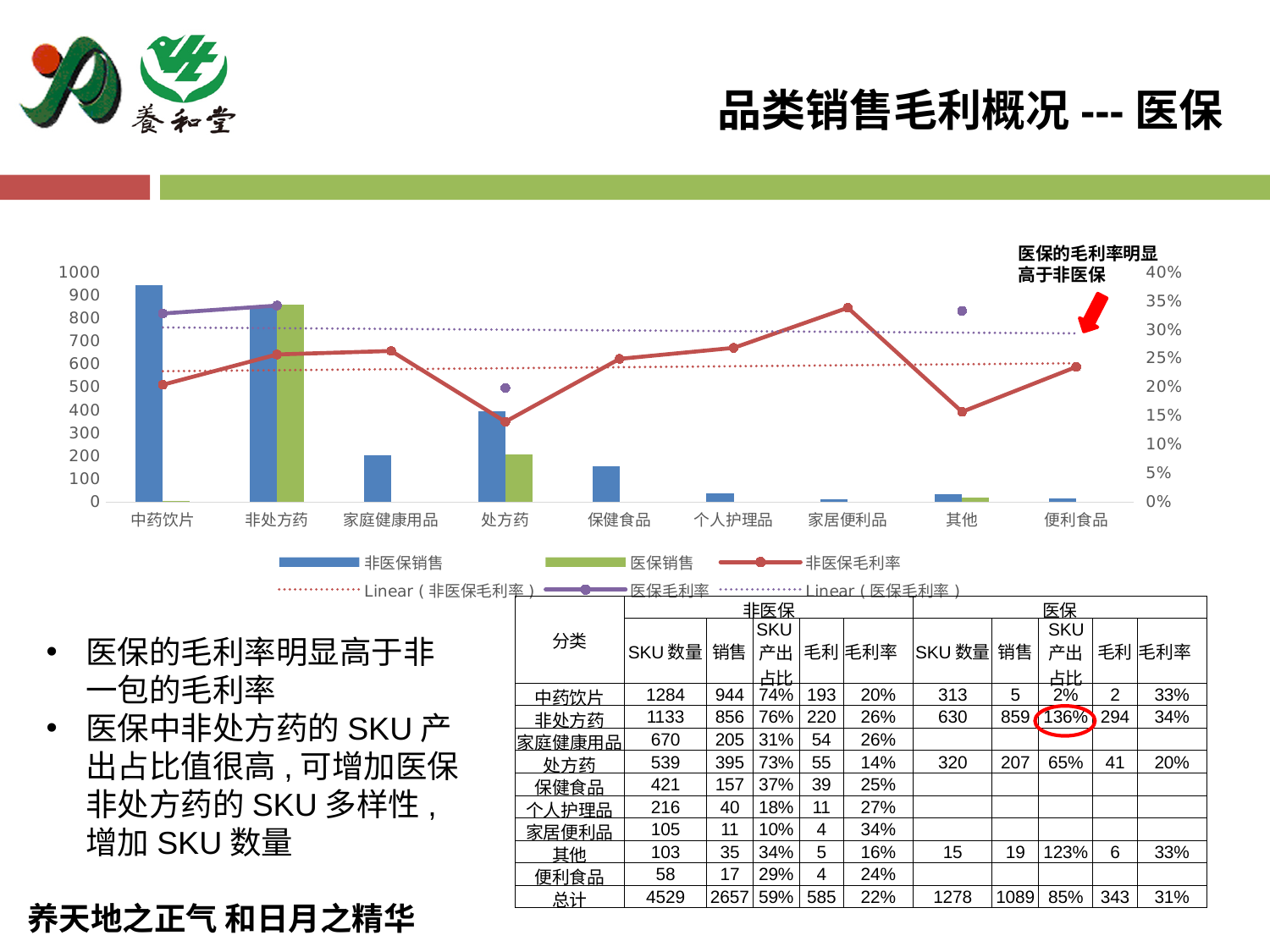

品类销售毛利概况---医保
医保的毛利率明显高于非医保

### Chart

| Category |  |  |  |  |
|---|---|---|---|---|
| 中药饮片 | 943.7660796719908 | 4.854277477477473 | 0.20426909254778716 | 0.32832043179898185 |
| 非处方药 | 855.8389180914378 | 858.7643221807301 | 0.2569940527849953 | 0.34212513677169254 |
| 家庭健康用品 | 204.50405041983709 | None | 0.26311126996933987 | None |
| 处方药 | 394.9322135258455 | 206.9565162227198 | 0.1399729007475122 | 0.19865822044701867 |
| 保健食品 | 156.60559066759137 | None | 0.24937210415740718 | None |
| 个人护理品 | 39.62990598290603 | None | 0.2684690190154675 | None |
| 家居便利品 | 10.650290598290603 | None | 0.3382852857431765 | None |
| 其他 | 34.786766227766286 | 18.5119623931624 | 0.15718561455136837 | 0.33292404458636954 |
| 便利食品 | 16.723690090090138 | None | 0.23536648125419052 | None |
| 分类 | 非医保 |  |  |  |  | 医保 |  |  |  |  |
| --- | --- | --- | --- | --- | --- | --- | --- | --- | --- | --- |
|  | SKU数量 | 销售 | SKU产出占比 | 毛利 | 毛利率 | SKU数量 | 销售 | SKU产出占比 | 毛利 | 毛利率 |
| 中药饮片 | 1284 | 944 | 74% | 193 | 20% | 313 | 5 | 2% | 2 | 33% |
| 非处方药 | 1133 | 856 | 76% | 220 | 26% | 630 | 859 | 136% | 294 | 34% |
| 家庭健康用品 | 670 | 205 | 31% | 54 | 26% |  |  |  |  |  |
| 处方药 | 539 | 395 | 73% | 55 | 14% | 320 | 207 | 65% | 41 | 20% |
| 保健食品 | 421 | 157 | 37% | 39 | 25% |  |  |  |  |  |
| 个人护理品 | 216 | 40 | 18% | 11 | 27% |  |  |  |  |  |
| 家居便利品 | 105 | 11 | 10% | 4 | 34% |  |  |  |  |  |
| 其他 | 103 | 35 | 34% | 5 | 16% | 15 | 19 | 123% | 6 | 33% |
| 便利食品 | 58 | 17 | 29% | 4 | 24% |  |  |  |  |  |
| 总计 | 4529 | 2657 | 59% | 585 | 22% | 1278 | 1089 | 85% | 343 | 31% |
医保的毛利率明显高于非一包的毛利率
医保中非处方药的SKU产出占比值很高,可增加医保非处方药的SKU多样性,增加SKU数量